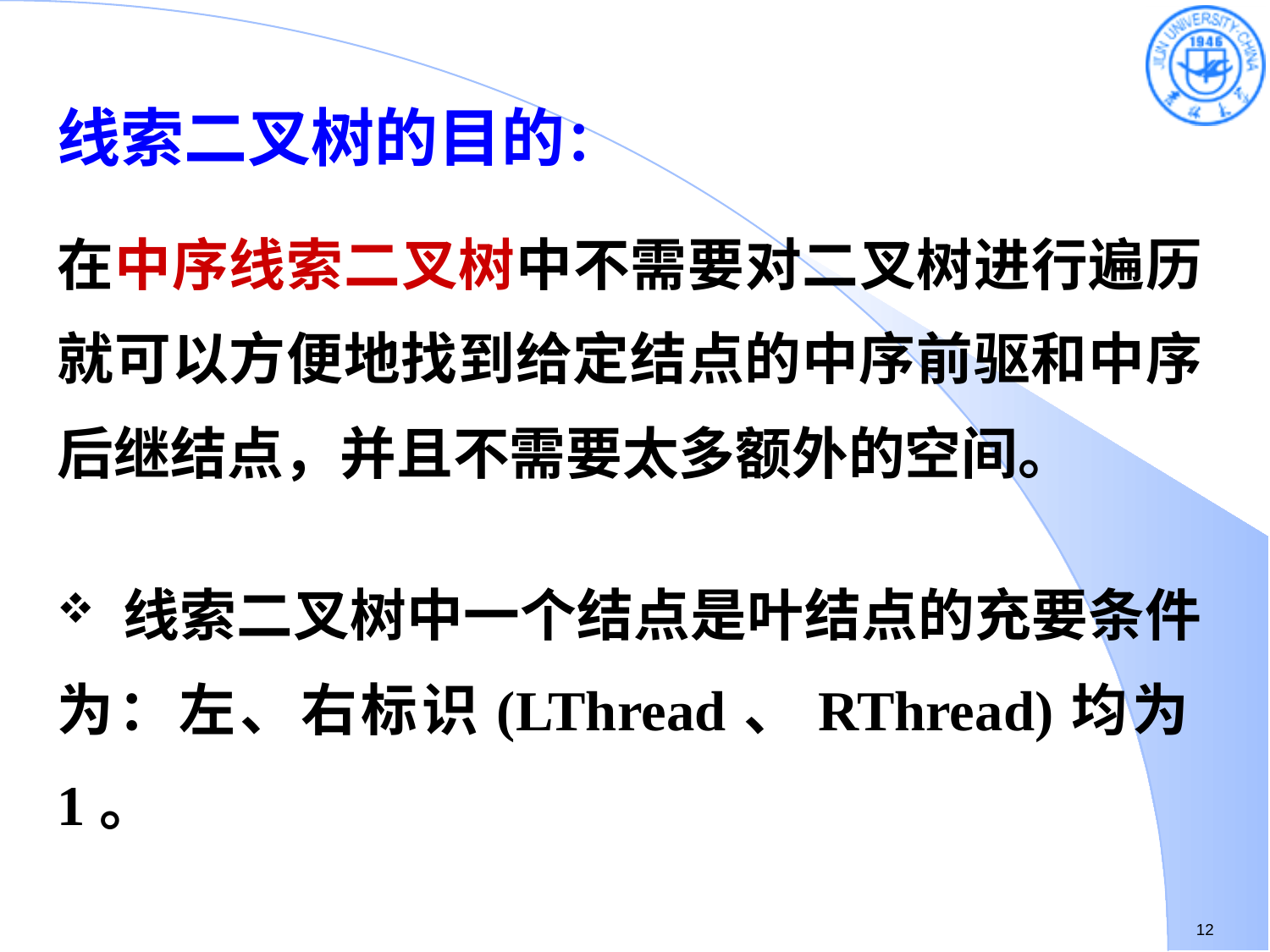

线索二叉树的目的：
在中序线索二叉树中不需要对二叉树进行遍历就可以方便地找到给定结点的中序前驱和中序后继结点，并且不需要太多额外的空间。

 线索二叉树中一个结点是叶结点的充要条件为：左、右标识(LThread、RThread)均为1。